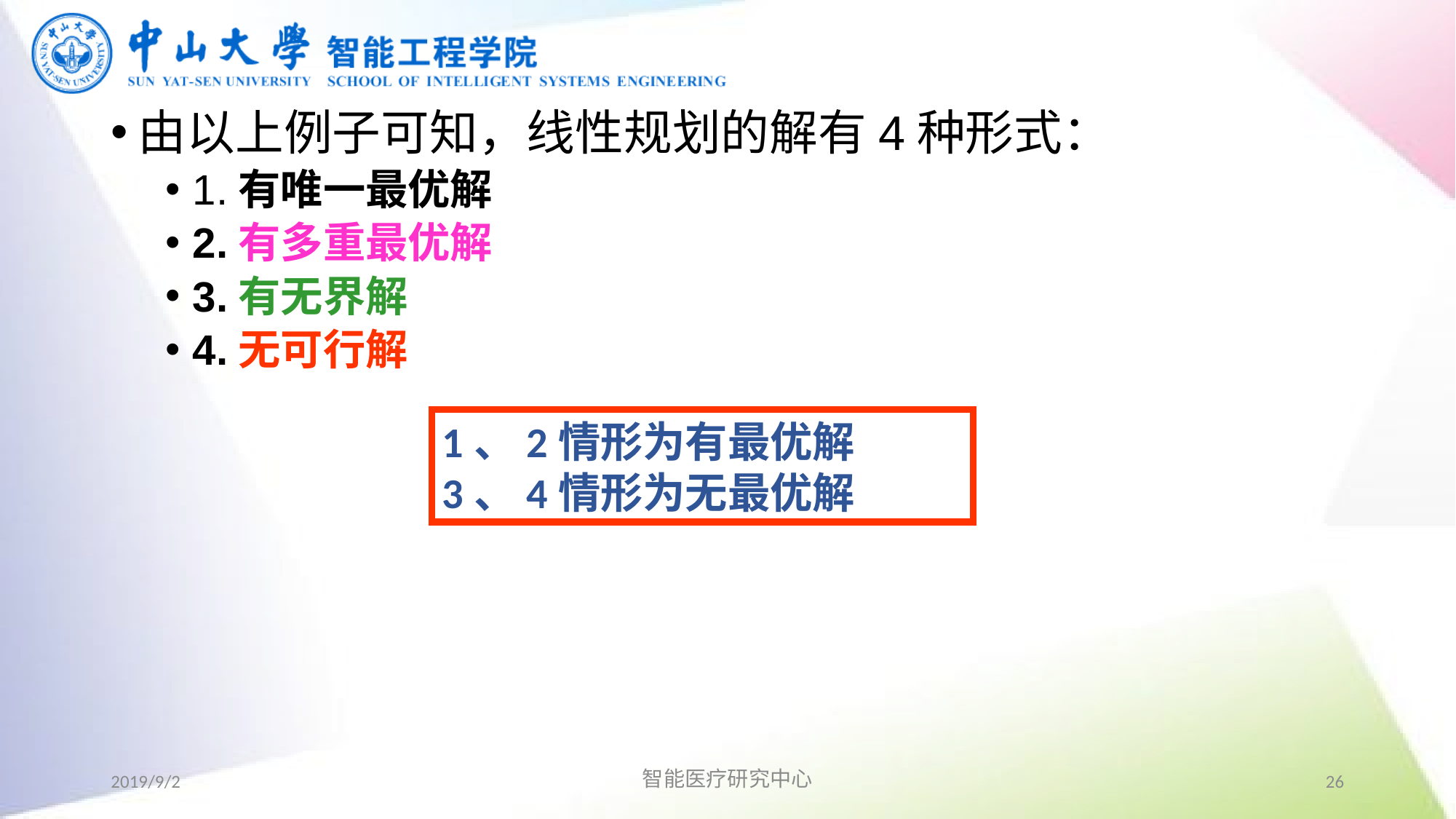

由以上例子可知，线性规划的解有4种形式：
1.有唯一最优解
2.有多重最优解
3.有无界解
4.无可行解
1、2情形为有最优解
3、4情形为无最优解
2019/9/2
智能医疗研究中心
26